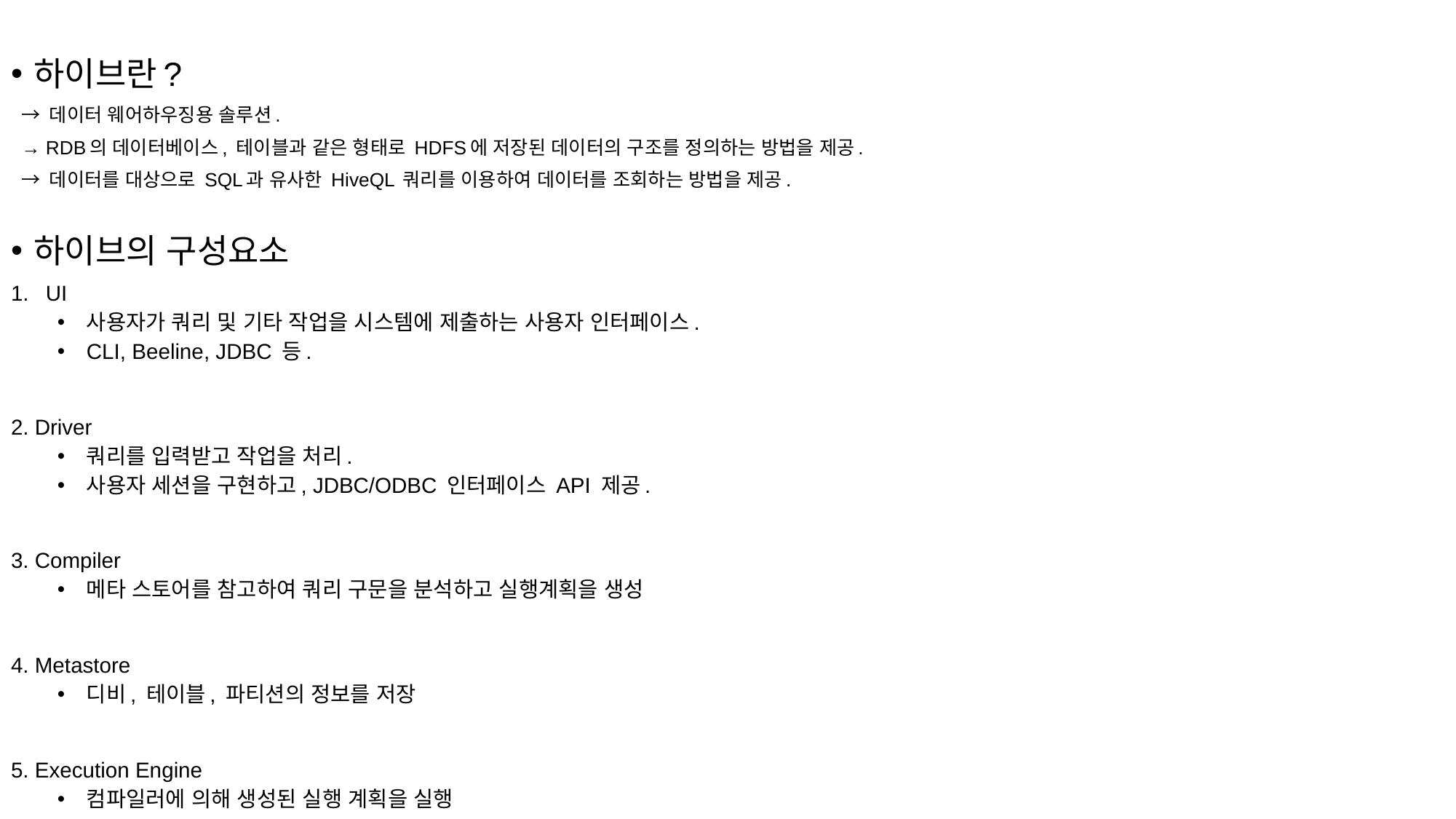

하이브란?
  → 데이터 웨어하우징용 솔루션.
  → RDB의 데이터베이스, 테이블과 같은 형태로 HDFS에 저장된 데이터의 구조를 정의하는 방법을 제공.
  → 데이터를 대상으로 SQL과 유사한 HiveQL 쿼리를 이용하여 데이터를 조회하는 방법을 제공.

하이브의 구성요소
UI
사용자가 쿼리 및 기타 작업을 시스템에 제출하는 사용자 인터페이스.
CLI, Beeline, JDBC 등.

2. Driver
쿼리를 입력받고 작업을 처리.
사용자 세션을 구현하고, JDBC/ODBC 인터페이스 API 제공.

3. Compiler
메타 스토어를 참고하여 쿼리 구문을 분석하고 실행계획을 생성

4. Metastore
디비, 테이블, 파티션의 정보를 저장

5. Execution Engine
컴파일러에 의해 생성된 실행 계획을 실행